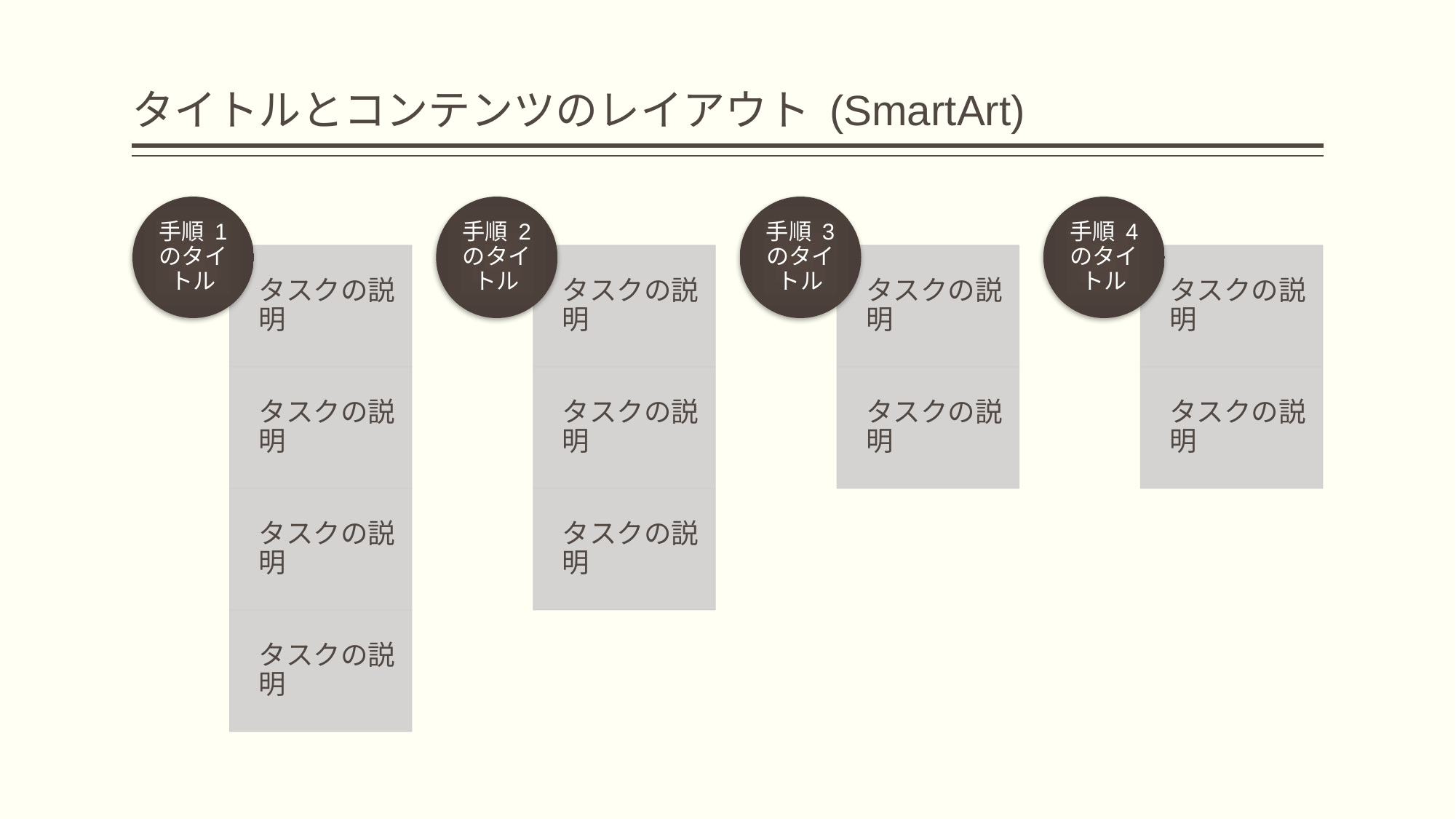

# タイトルとコンテンツのレイアウト (SmartArt)
タスクの説明
タスクの説明
タスクの説明
タスクの説明
手順 1 のタイトル
タスクの説明
タスクの説明
タスクの説明
手順 2 のタイトル
タスクの説明
タスクの説明
手順 3 のタイトル
タスクの説明
タスクの説明
手順 4 のタイトル